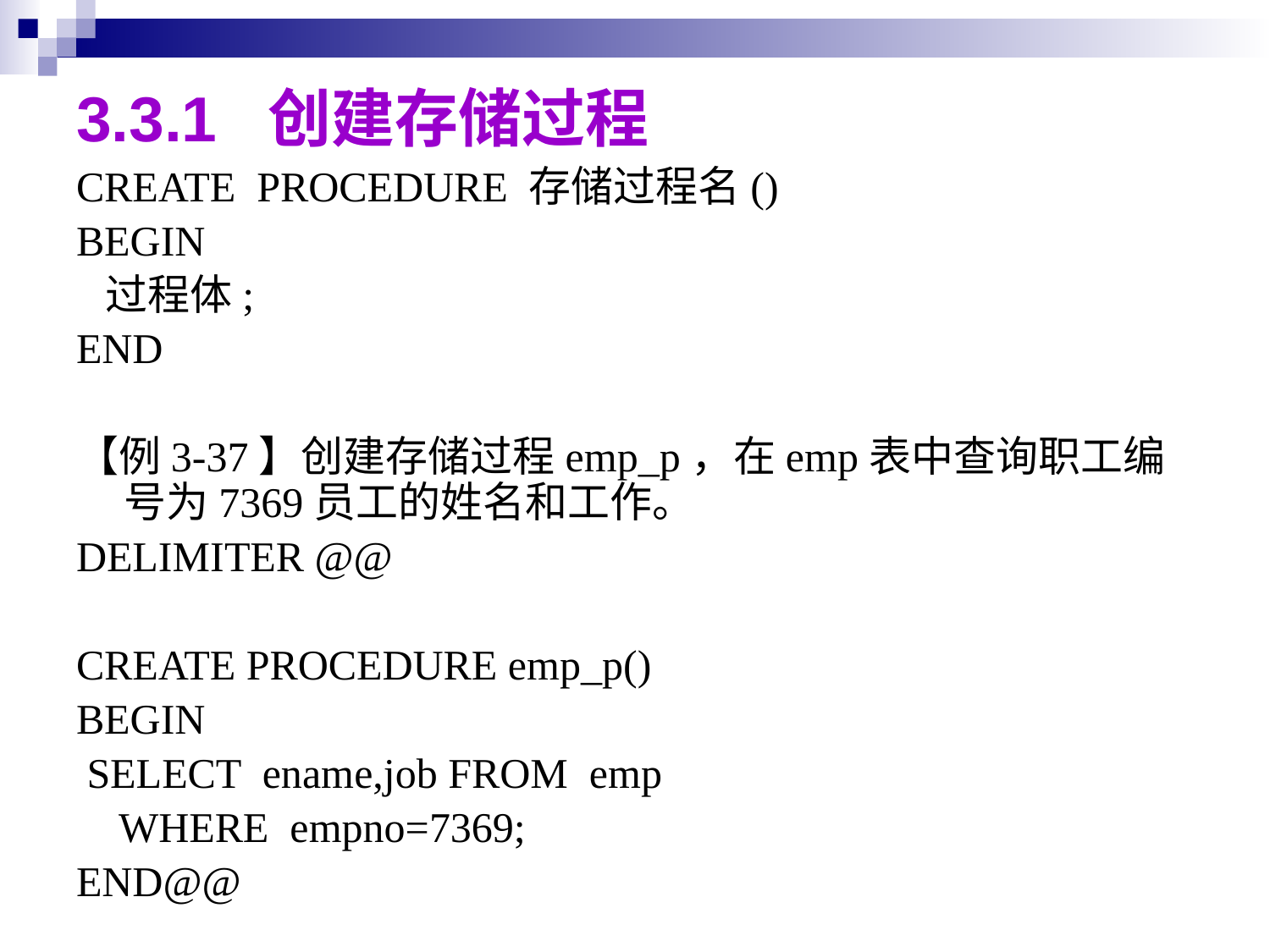

# 3.3.1  创建存储过程
CREATE  PROCEDURE 存储过程名()
BEGIN
  过程体;
END

【例3-37】创建存储过程emp_p，在emp表中查询职工编号为7369员工的姓名和工作。
DELIMITER @@

CREATE PROCEDURE emp_p()
BEGIN
 SELECT  ename,job FROM  emp
    WHERE  empno=7369;
END@@